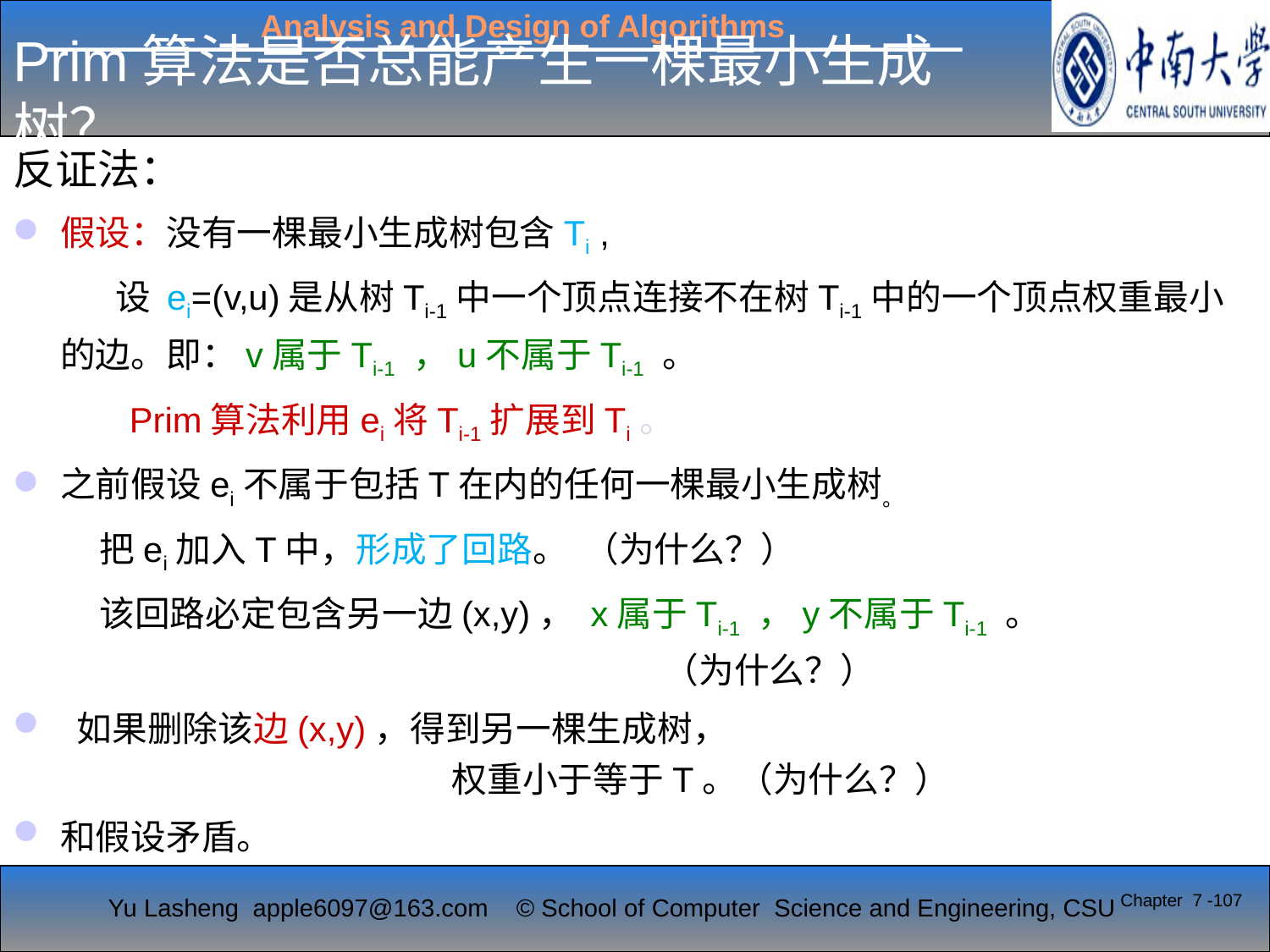

# Prim算法是否总能产生一棵最小生成树？
反证法：
假设：没有一棵最小生成树包含Ti ,
            设 ei=(v,u)是从树Ti-1中一个顶点连接不在树Ti-1中的一个顶点权重最小的边。即：v属于Ti-1 ，u不属于Ti-1 。
            Prim算法利用ei将Ti-1扩展到Ti。
之前假设ei不属于包括T在内的任何一棵最小生成树。
          把ei加入T中，形成了回路。  （为什么？）
          该回路必定包含另一边(x,y)， x属于Ti-1 ，y不属于Ti-1 。
                                                                             （为什么？）
 如果删除该边(x,y)，得到另一棵生成树，
                                                  权重小于等于T。（为什么？）
和假设矛盾。
Chapter  7 -107